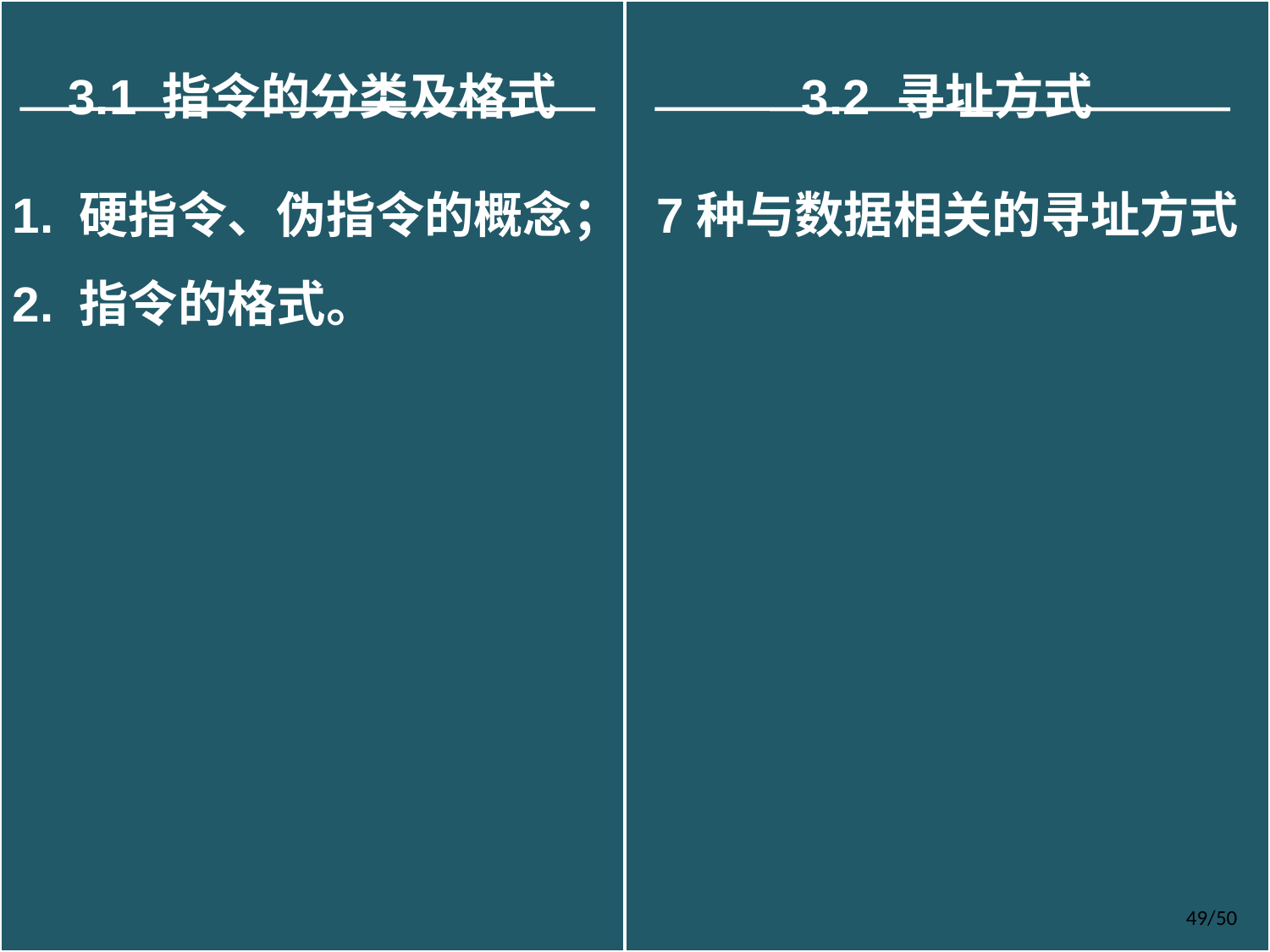

3.1 指令的分类及格式
1. 硬指令、伪指令的概念；
2. 指令的格式。
3.2 寻址方式
7种与数据相关的寻址方式
49/50